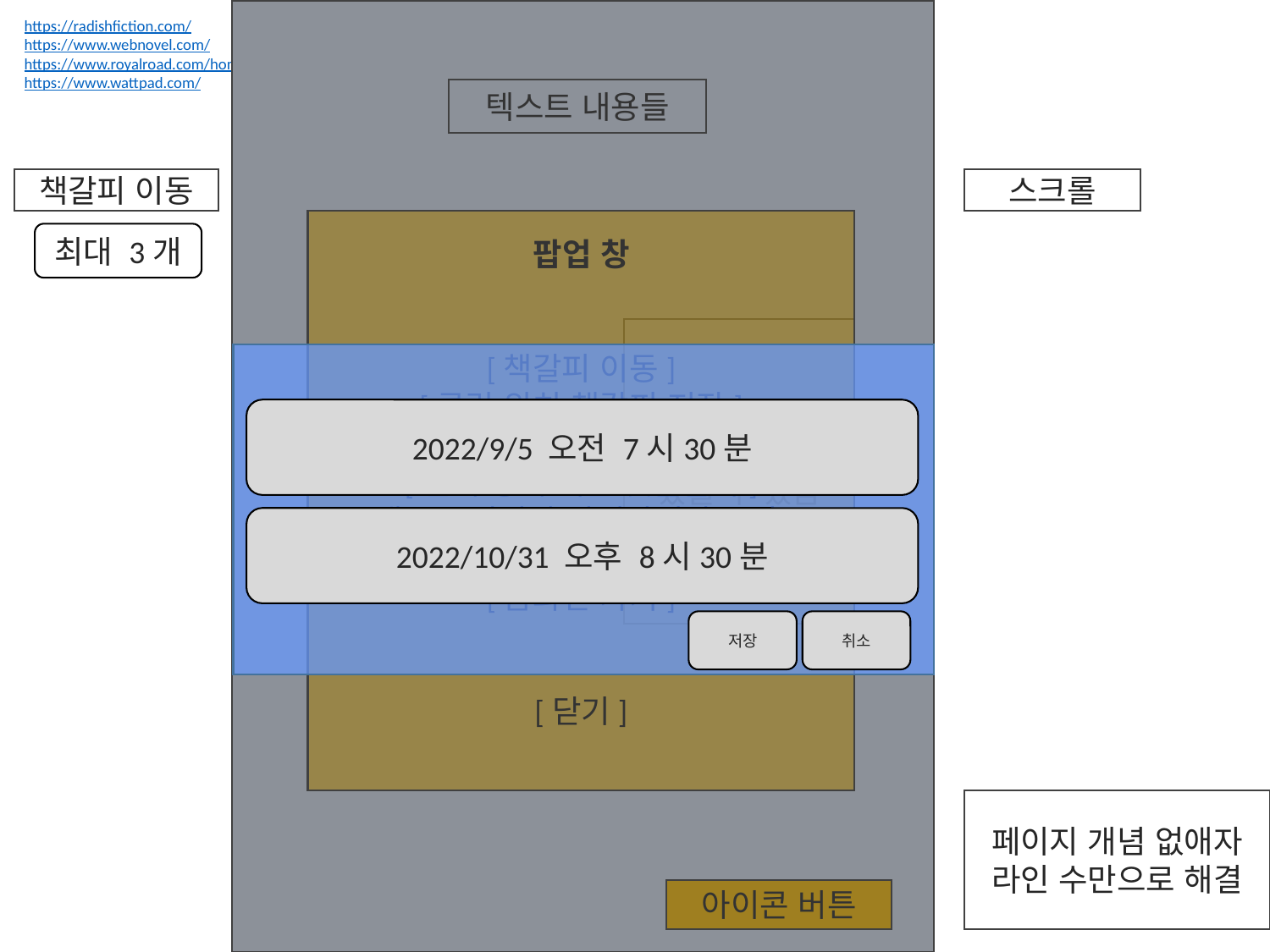

텍스트 내용들

https://radishfiction.com/
https://www.webnovel.com/
https://www.royalroad.com/home
https://www.wattpad.com/

텍스트 내용들
책갈피 이동
스크롤
팝업 창

[책갈피 이동]
[클릭 위치 책갈피 저장]
[작가 보기]
[현재 영역 기준 댓글달기]
(댓글은 작가와 자기자신만 본다.)
[삽화 신청]
[홈화면 가기]

[닫기]

최대 3개
삽화
있을 수 있음

2022/9/5 오전 7시30분
2022/10/31 오후 8시30분
저장
취소
페이지 개념 없애자
라인 수만으로 해결
아이콘 버튼